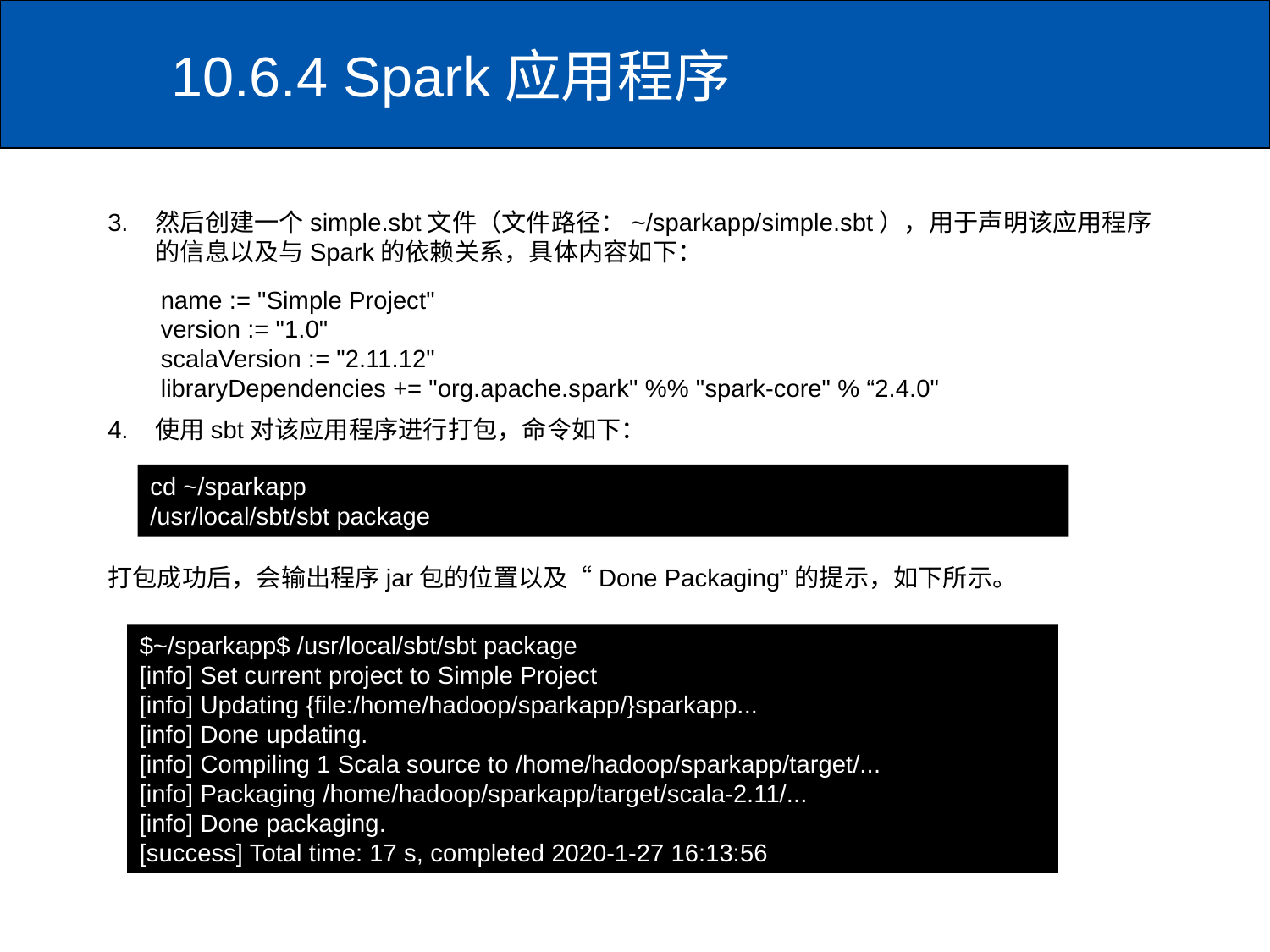

# 10.6.4 Spark应用程序
然后创建一个simple.sbt文件（文件路径：~/sparkapp/simple.sbt），用于声明该应用程序的信息以及与Spark的依赖关系，具体内容如下：

使用sbt对该应用程序进行打包，命令如下：

打包成功后，会输出程序jar包的位置以及“Done Packaging”的提示，如下所示。

name := "Simple Project"
version := "1.0"
scalaVersion := "2.11.12"
libraryDependencies += "org.apache.spark" %% "spark-core" % “2.4.0"
cd ~/sparkapp
/usr/local/sbt/sbt package
$~/sparkapp$ /usr/local/sbt/sbt package
[info] Set current project to Simple Project
[info] Updating {file:/home/hadoop/sparkapp/}sparkapp...
[info] Done updating.
[info] Compiling 1 Scala source to /home/hadoop/sparkapp/target/...
[info] Packaging /home/hadoop/sparkapp/target/scala-2.11/...
[info] Done packaging.
[success] Total time: 17 s, completed 2020-1-27 16:13:56